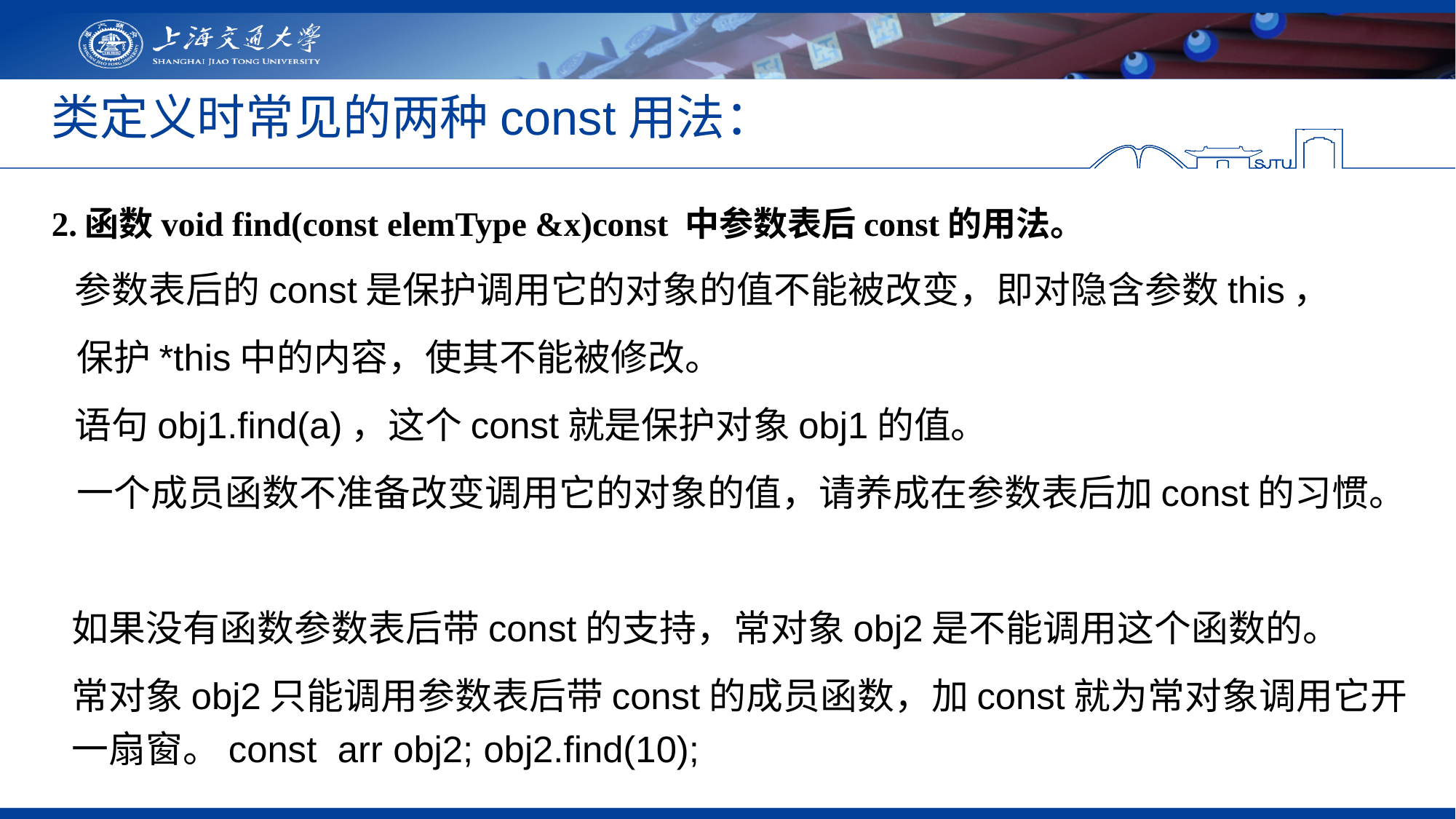

# 类定义时常见的两种const用法：
2.函数void find(const elemType &x)const 中参数表后const的用法。
  参数表后的const是保护调用它的对象的值不能被改变，即对隐含参数this，
  保护*this中的内容，使其不能被修改。
  语句obj1.find(a)，这个const就是保护对象obj1的值。
  一个成员函数不准备改变调用它的对象的值，请养成在参数表后加const的习惯。

如果没有函数参数表后带const的支持，常对象obj2是不能调用这个函数的。
常对象obj2只能调用参数表后带const的成员函数，加const就为常对象调用它开一扇窗。const  arr obj2; obj2.find(10);